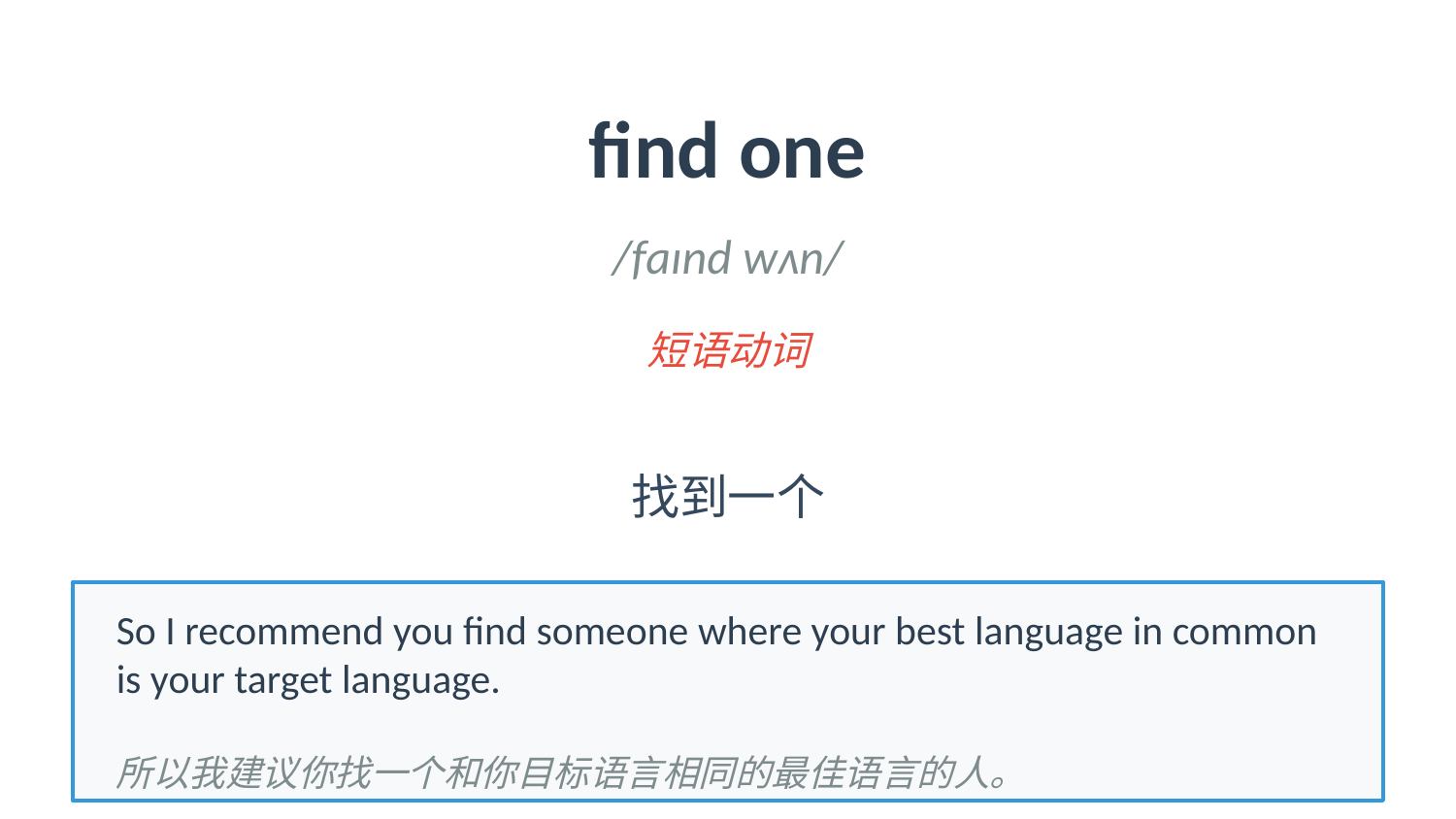

find one
/faɪnd wʌn/
短语动词
找到一个

So I recommend you find someone where your best language in common is your target language.

所以我建议你找一个和你目标语言相同的最佳语言的人。